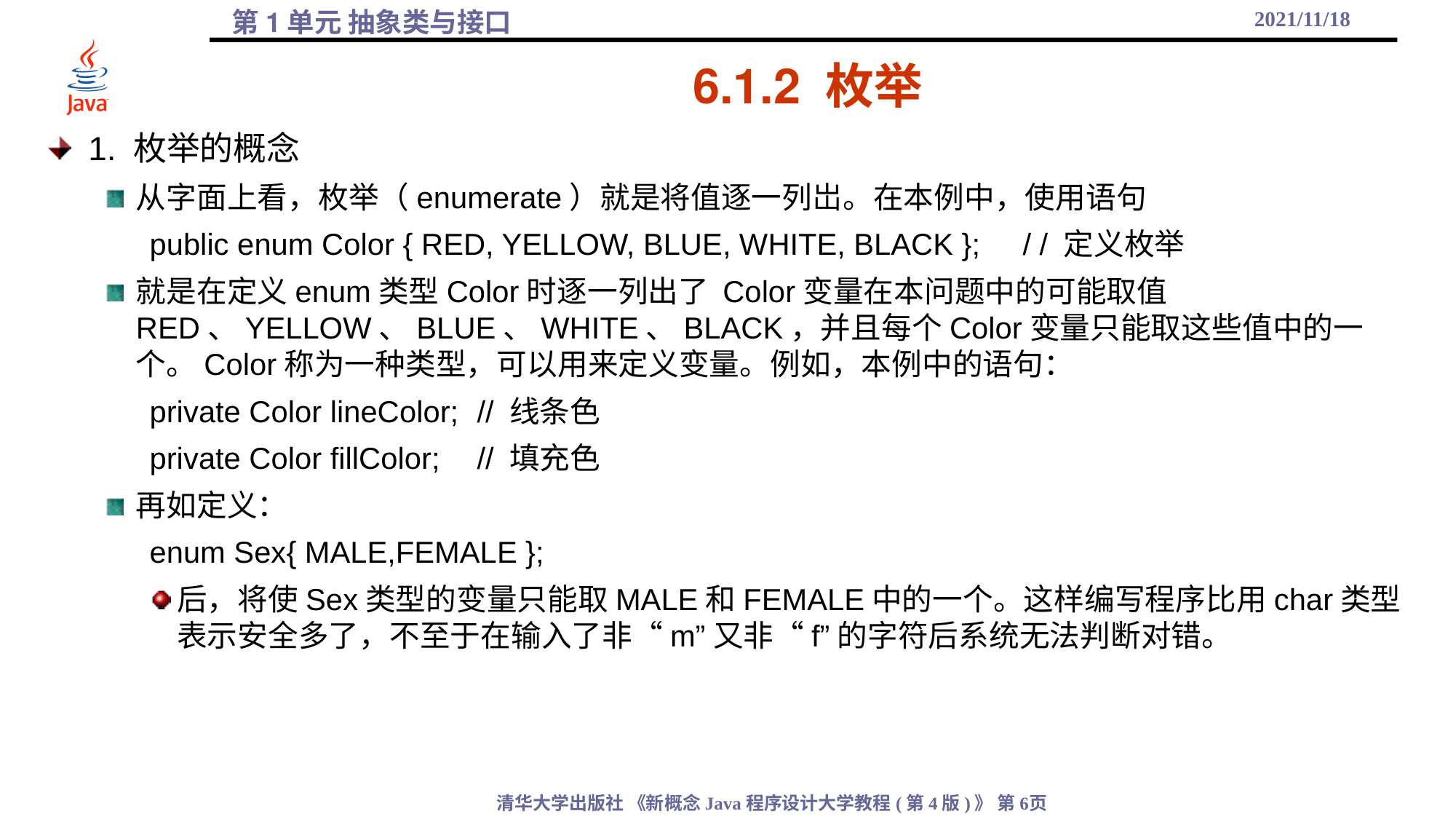

2021/11/18
# 6.1.2 枚举
1. 枚举的概念
从字面上看，枚举（enumerate）就是将值逐一列岀。在本例中，使用语句
public enum Color { RED, YELLOW, BLUE, WHITE, BLACK };	/ / 定义枚举
就是在定义enum类型Color时逐一列出了 Color变量在本问题中的可能取值RED、YELLOW、BLUE、WHITE、BLACK，并且每个Color变量只能取这些值中的一个。Color称为一种类型，可以用来定义变量。例如，本例中的语句：
private Color lineColor;	// 线条色
private Color fillColor;	// 填充色
再如定义：
enum Sex{ MALE,FEMALE };
后，将使Sex类型的变量只能取MALE和FEMALE中的一个。这样编写程序比用char类型表示安全多了，不至于在输入了非“m”又非“f”的字符后系统无法判断对错。